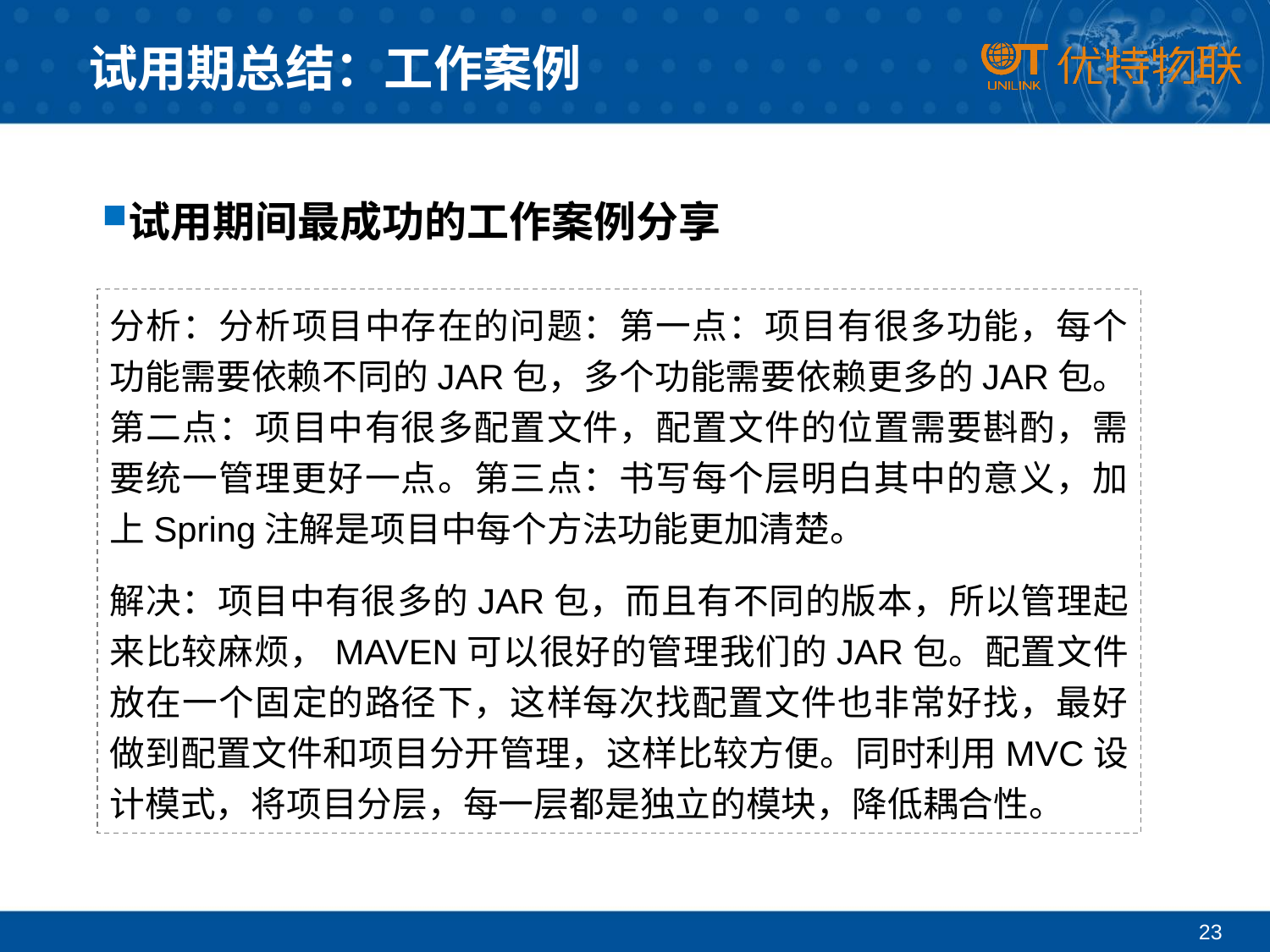

# 试用期总结：工作案例
试用期间最成功的工作案例分享
分析：分析项目中存在的问题：第一点：项目有很多功能，每个功能需要依赖不同的JAR包，多个功能需要依赖更多的JAR包。第二点：项目中有很多配置文件，配置文件的位置需要斟酌，需要统一管理更好一点。第三点：书写每个层明白其中的意义，加上Spring注解是项目中每个方法功能更加清楚。
解决：项目中有很多的JAR包，而且有不同的版本，所以管理起来比较麻烦，MAVEN可以很好的管理我们的JAR包。配置文件放在一个固定的路径下，这样每次找配置文件也非常好找，最好做到配置文件和项目分开管理，这样比较方便。同时利用MVC设计模式，将项目分层，每一层都是独立的模块，降低耦合性。
23